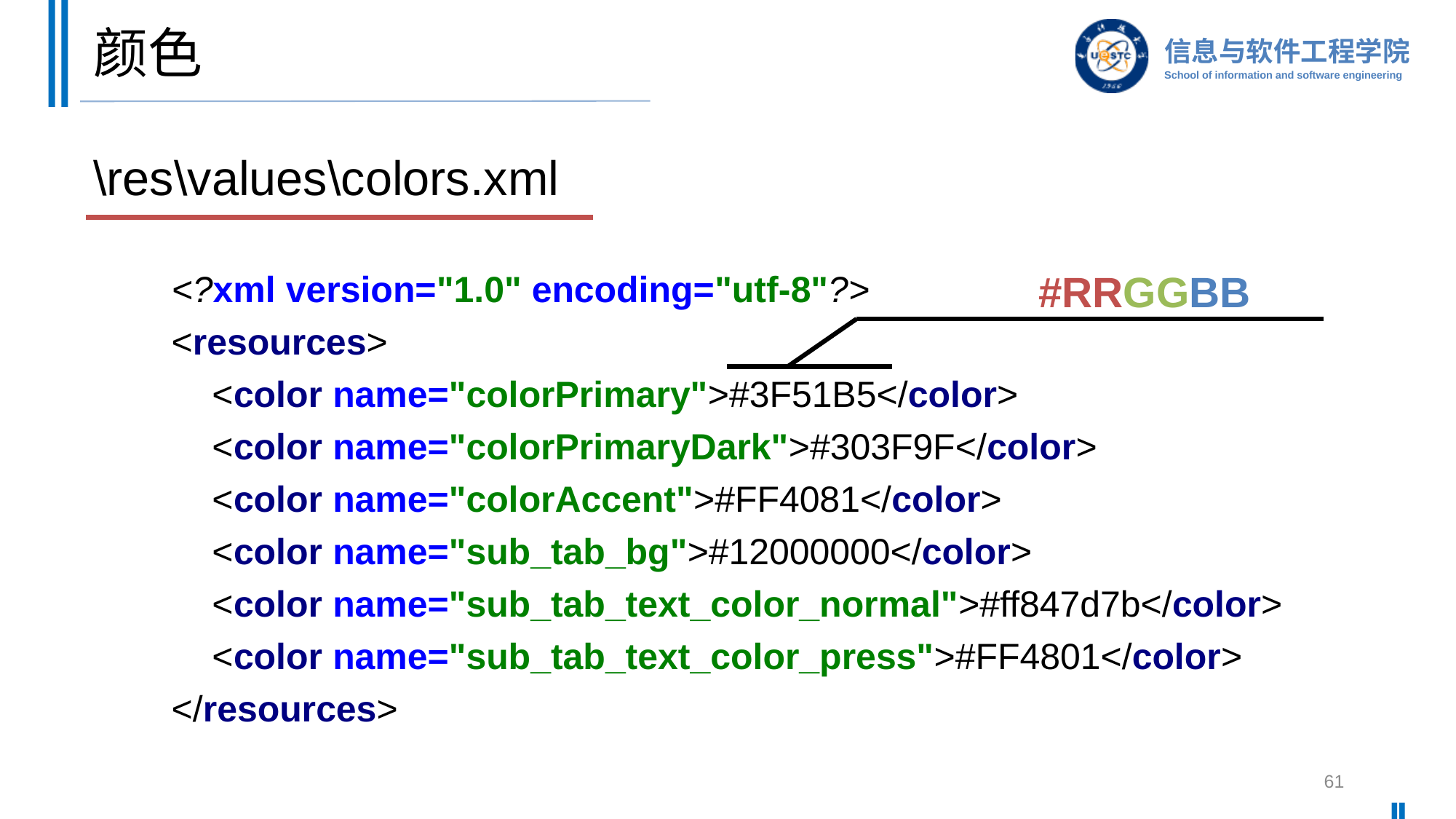

# 颜色
\res\values\colors.xml
#RRGGBB
<?xml version="1.0" encoding="utf-8"?>
<resources>
    <color name="colorPrimary">#3F51B5</color>
    <color name="colorPrimaryDark">#303F9F</color>
    <color name="colorAccent">#FF4081</color>
    <color name="sub_tab_bg">#12000000</color>
    <color name="sub_tab_text_color_normal">#ff847d7b</color>
    <color name="sub_tab_text_color_press">#FF4801</color>
</resources>
61